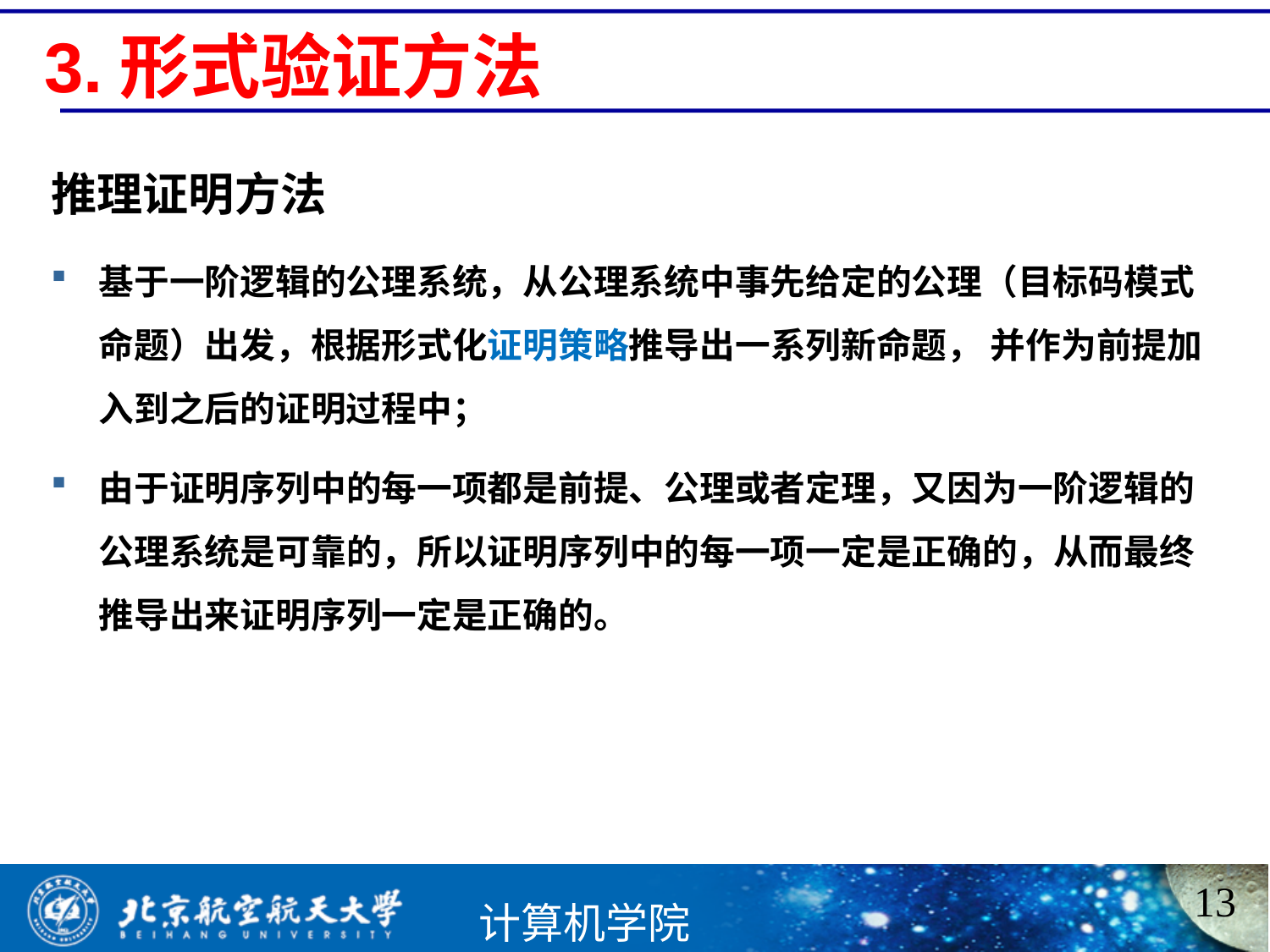

# 3.形式验证方法
推理证明方法
基于一阶逻辑的公理系统，从公理系统中事先给定的公理（目标码模式命题）出发，根据形式化证明策略推导出一系列新命题， 并作为前提加入到之后的证明过程中；
由于证明序列中的每一项都是前提、公理或者定理，又因为一阶逻辑的公理系统是可靠的，所以证明序列中的每一项一定是正确的，从而最终推导出来证明序列一定是正确的。